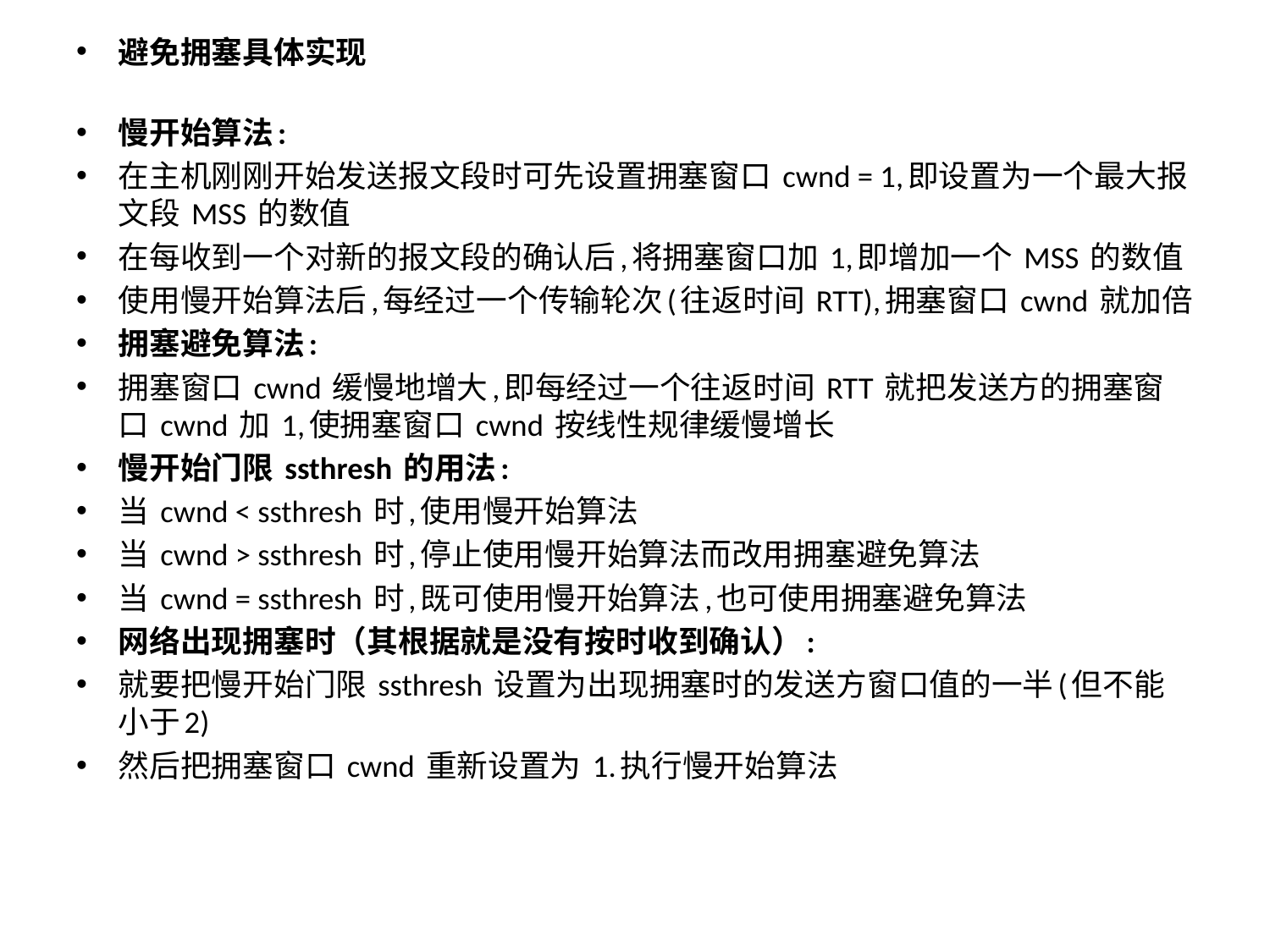

避免拥塞具体实现
慢开始算法:
在主机刚刚开始发送报文段时可先设置拥塞窗口 cwnd = 1,即设置为一个最大报文段 MSS 的数值
在每收到一个对新的报文段的确认后,将拥塞窗口加 1,即增加一个 MSS 的数值
使用慢开始算法后,每经过一个传输轮次(往返时间 RTT),拥塞窗口 cwnd 就加倍
拥塞避免算法:
拥塞窗口 cwnd 缓慢地增大,即每经过一个往返时间 RTT 就把发送方的拥塞窗口 cwnd 加 1,使拥塞窗口 cwnd 按线性规律缓慢增长
慢开始门限 ssthresh 的用法:
当 cwnd < ssthresh 时,使用慢开始算法
当 cwnd > ssthresh 时,停止使用慢开始算法而改用拥塞避免算法
当 cwnd = ssthresh 时,既可使用慢开始算法,也可使用拥塞避免算法
网络出现拥塞时（其根据就是没有按时收到确认）:
就要把慢开始门限 ssthresh 设置为出现拥塞时的发送方窗口值的一半(但不能小于2)
然后把拥塞窗口 cwnd 重新设置为 1.执行慢开始算法